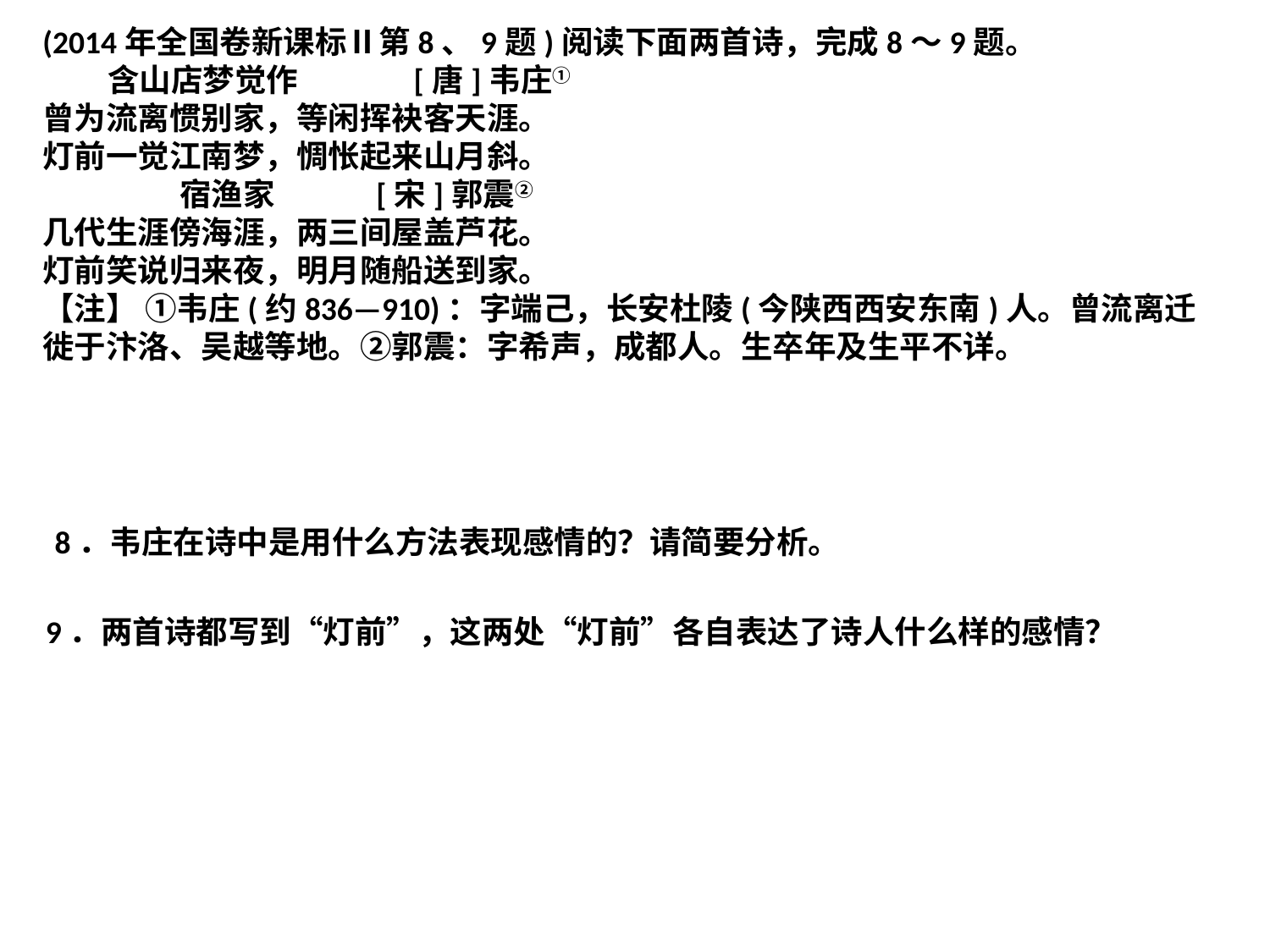

(2014年全国卷新课标Ⅱ第8、9题)阅读下面两首诗，完成8～9题。
        含山店梦觉作               [唐]韦庄①
曾为流离惯别家，等闲挥袂客天涯。
灯前一觉江南梦，惆怅起来山月斜。
                  宿渔家             [宋]郭震②
几代生涯傍海涯，两三间屋盖芦花。
灯前笑说归来夜，明月随船送到家。
【注】 ①韦庄(约836—910)：字端己，长安杜陵(今陕西西安东南)人。曾流离迁徙于汴洛、吴越等地。②郭震：字希声，成都人。生卒年及生平不详。
8．韦庄在诗中是用什么方法表现感情的？请简要分析。
9．两首诗都写到“灯前”，这两处“灯前”各自表达了诗人什么样的感情？